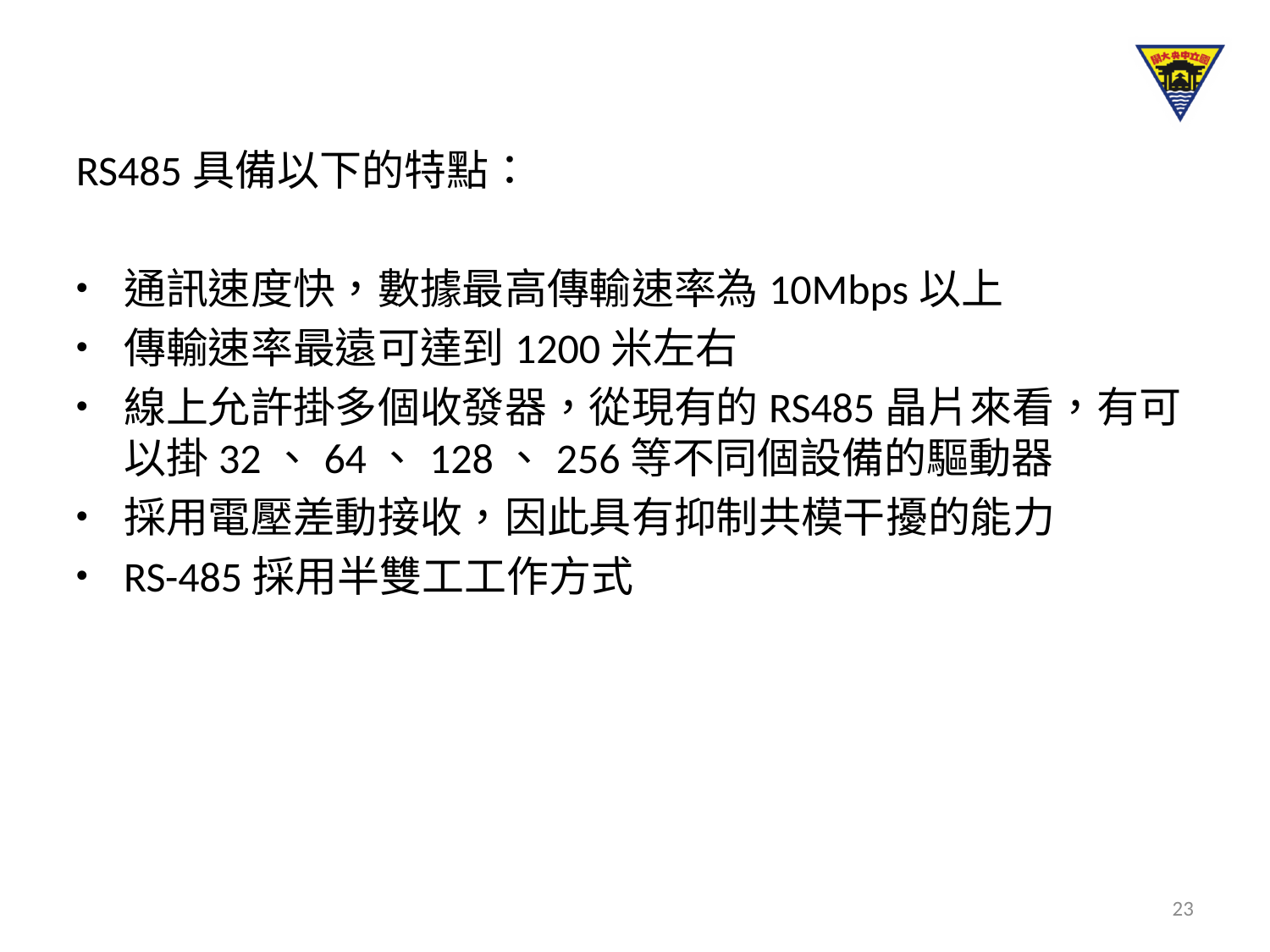

RS485具備以下的特點：

通訊速度快，數據最高傳輸速率為10Mbps以上
傳輸速率最遠可達到1200米左右
線上允許掛多個收發器，從現有的RS485晶片來看，有可以掛32、64、128、256等不同個設備的驅動器
採用電壓差動接收，因此具有抑制共模干擾的能力
RS-485採用半雙工工作方式

23